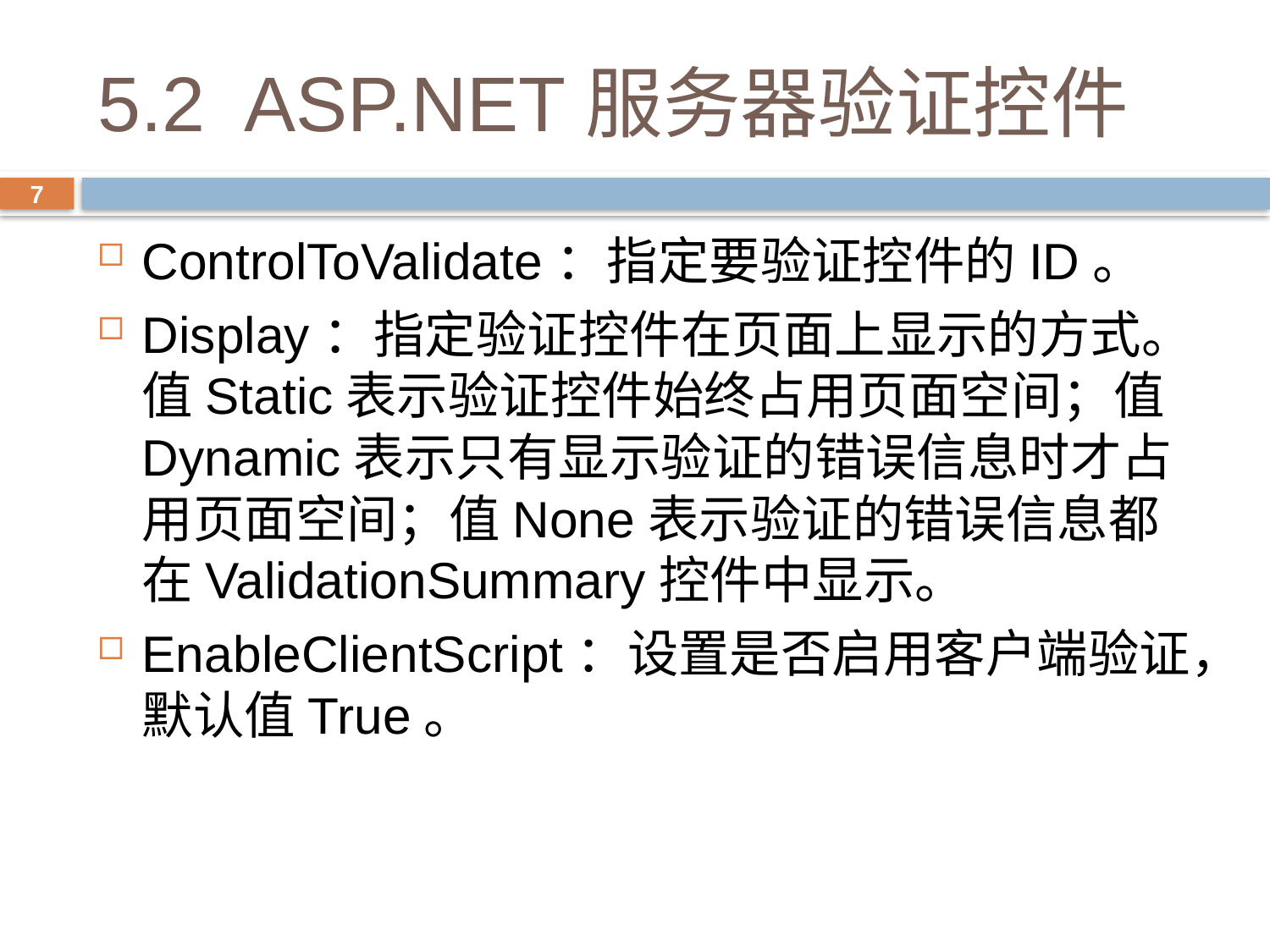

# 5.2  ASP.NET服务器验证控件
7
ControlToValidate：指定要验证控件的ID。
Display：指定验证控件在页面上显示的方式。值Static表示验证控件始终占用页面空间；值Dynamic表示只有显示验证的错误信息时才占用页面空间；值None表示验证的错误信息都在ValidationSummary控件中显示。
EnableClientScript：设置是否启用客户端验证，默认值True。